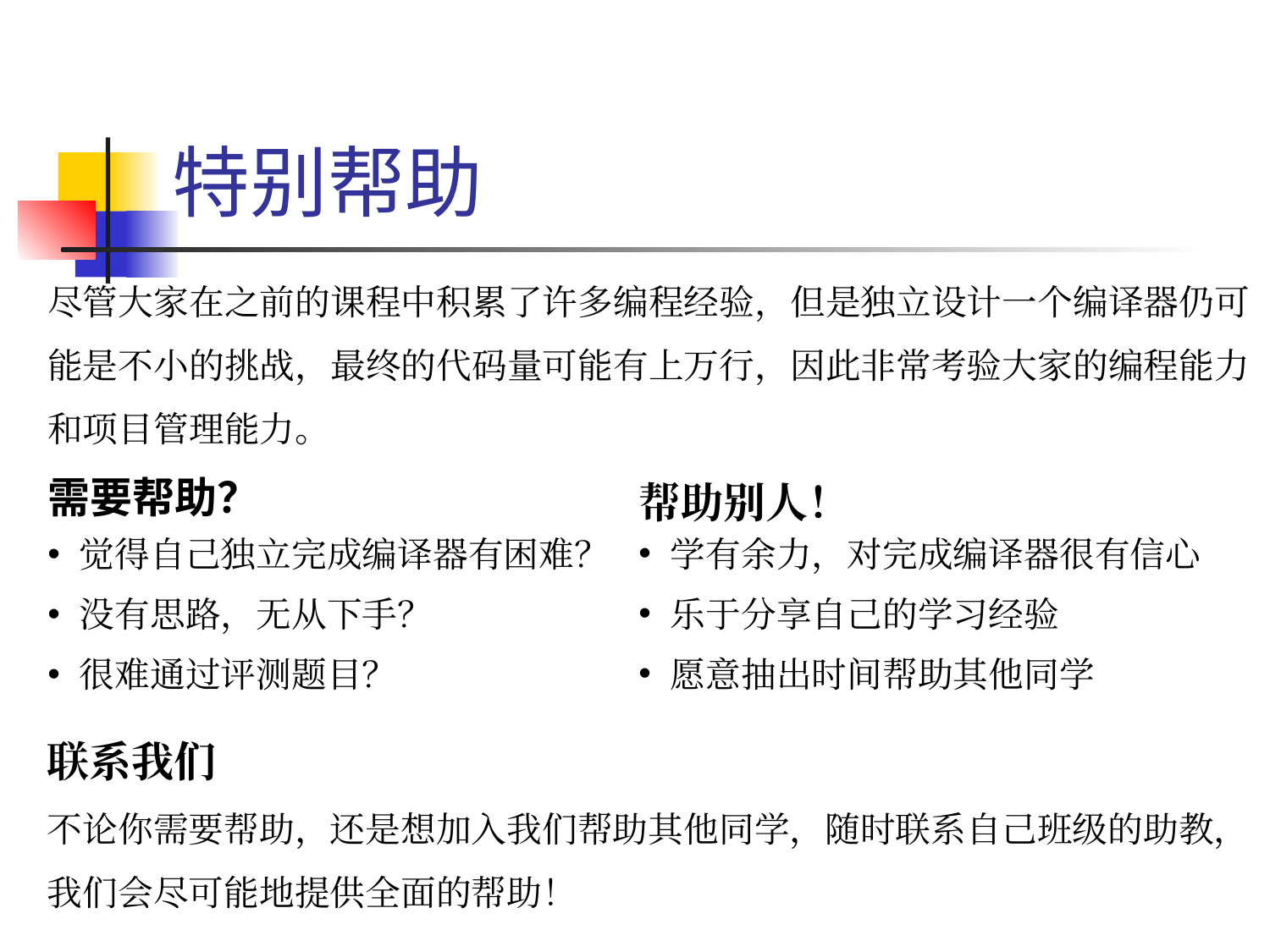

# 特别帮助
尽管大家在之前的课程中积累了许多编程经验，但是独立设计一个编译器仍可能是不小的挑战，最终的代码量可能有上万行，因此非常考验大家的编程能力和项目管理能力。
帮助别人！
需要帮助？
学有余力，对完成编译器很有信心
乐于分享自己的学习经验
愿意抽出时间帮助其他同学
觉得自己独立完成编译器有困难？
没有思路，无从下手？
很难通过评测题目？

联系我们
不论你需要帮助，还是想加入我们帮助其他同学，随时联系自己班级的助教，我们会尽可能地提供全面的帮助！